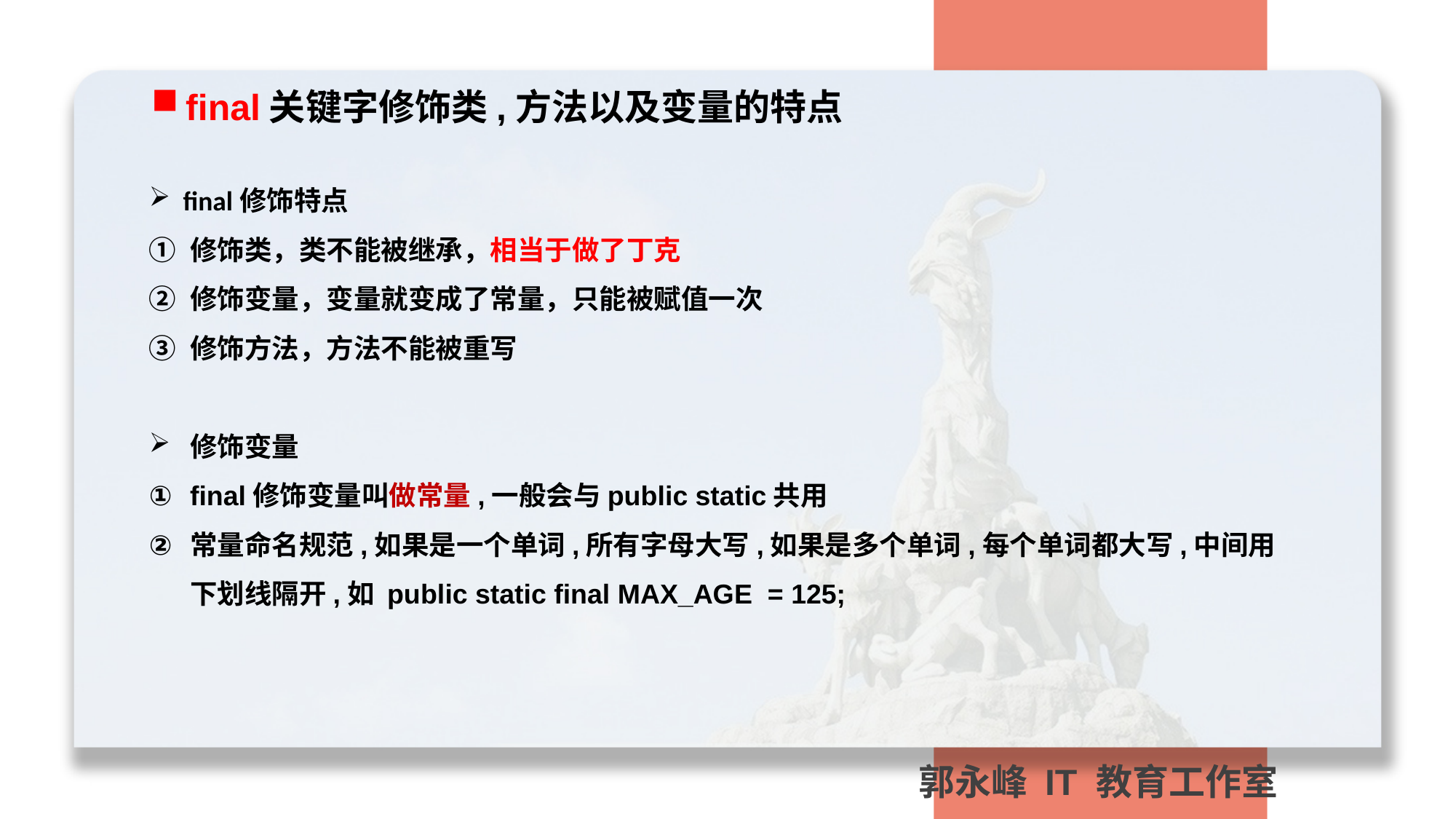

final关键字修饰类,方法以及变量的特点
final修饰特点
修饰类，类不能被继承，相当于做了丁克
修饰变量，变量就变成了常量，只能被赋值一次
修饰方法，方法不能被重写

修饰变量
final修饰变量叫做常量,一般会与public static共用
常量命名规范,如果是一个单词,所有字母大写,如果是多个单词,每个单词都大写,中间用下划线隔开,如 public static final MAX_AGE  = 125;